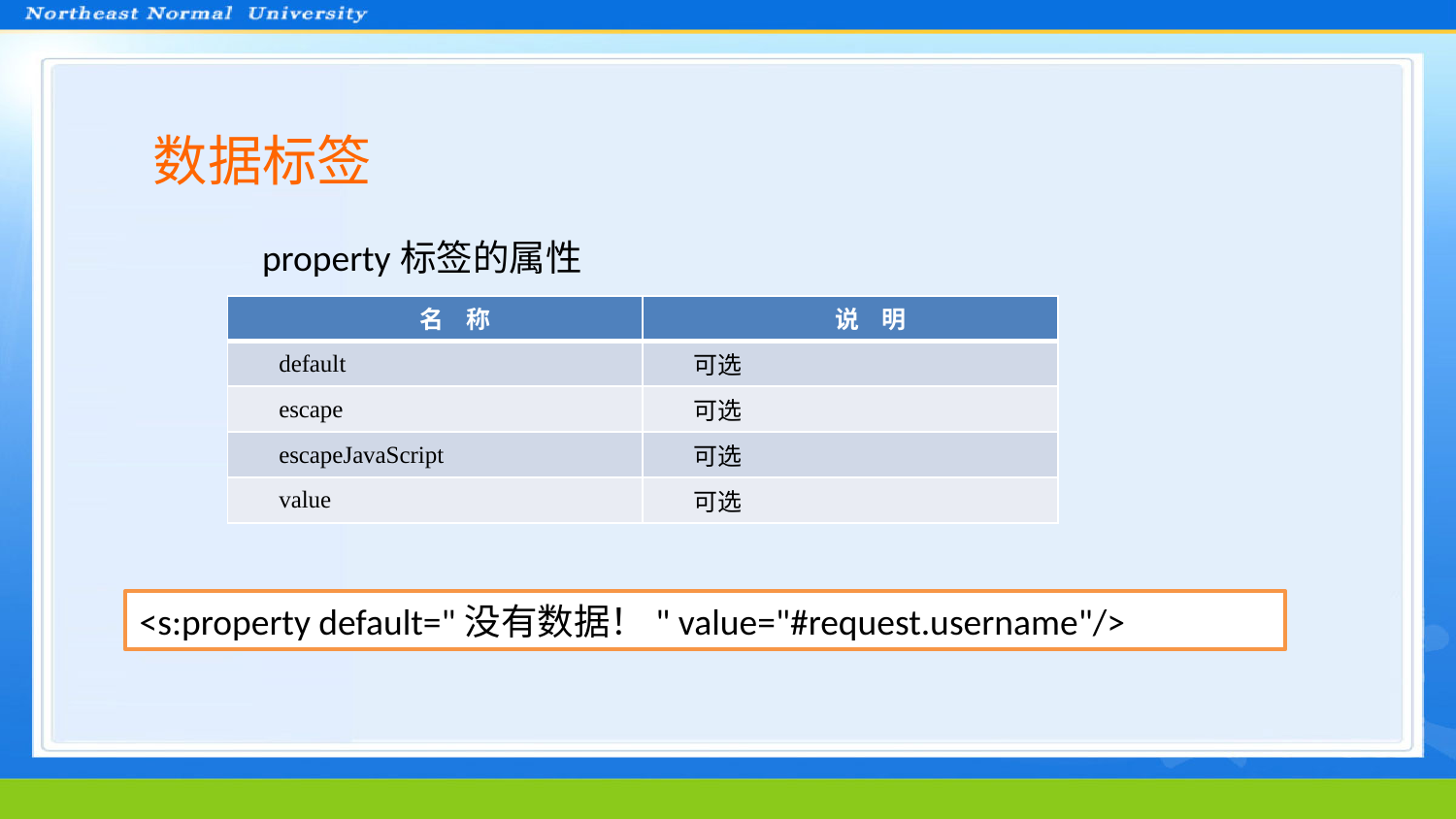

数据标签
property标签的属性
| 名 称 | 说 明 |
| --- | --- |
| default | 可选 |
| escape | 可选 |
| escapeJavaScript | 可选 |
| value | 可选 |
<s:property default="没有数据！" value="#request.username"/>